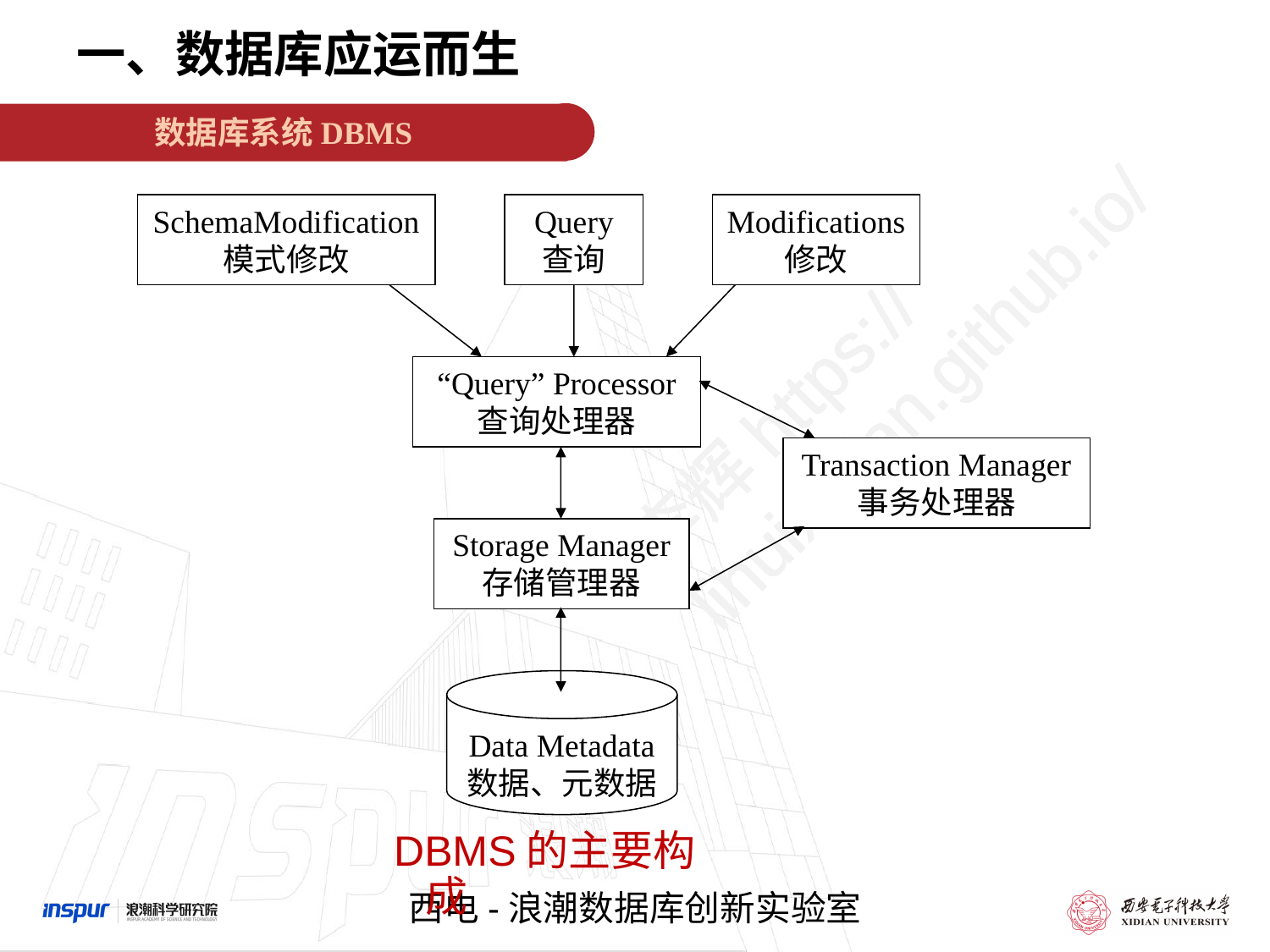

一、数据库应运而生

数据库系统DBMS
SchemaModification
模式修改
Query
查询
Modifications
修改

“Query” Processor
查询处理器

Transaction Manager
事务处理器

Storage Manager
存储管理器

Data Metadata
数据、元数据
DBMS的主要构成